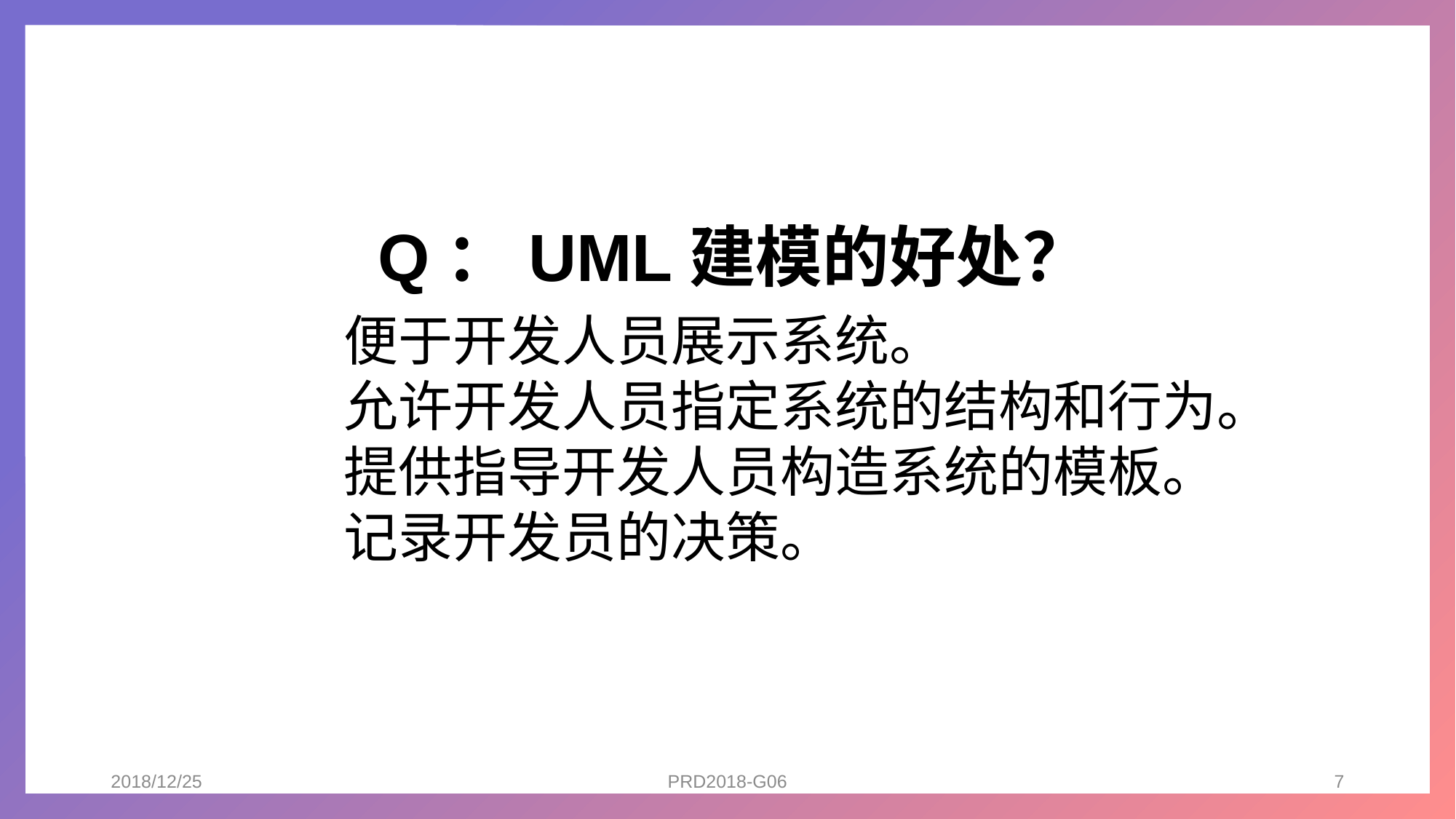

Q：UML建模的好处？
便于开发人员展示系统。
允许开发人员指定系统的结构和行为。
提供指导开发人员构造系统的模板。
记录开发员的决策。
2018/12/25
PRD2018-G06
7